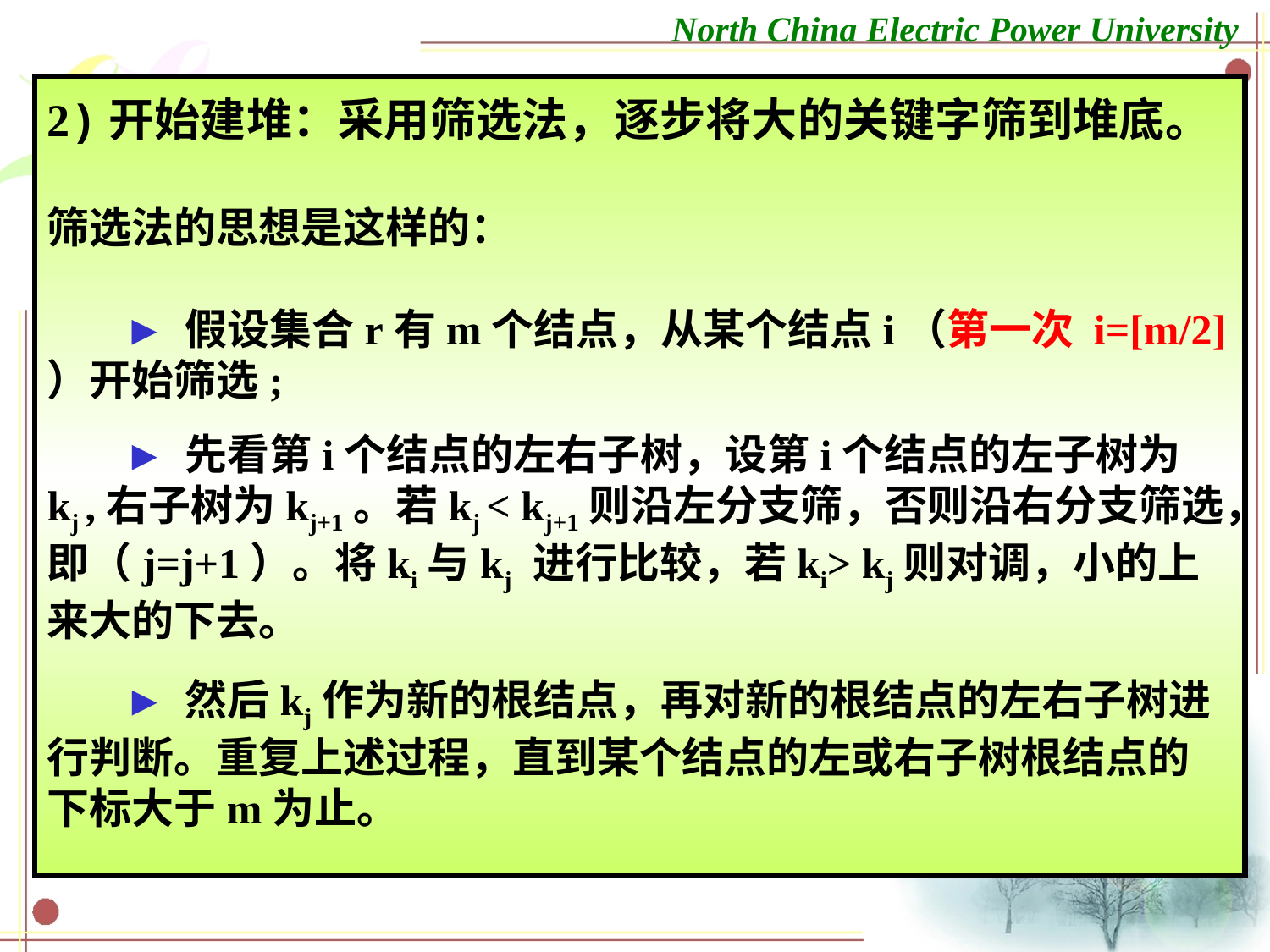

2)开始建堆：采用筛选法，逐步将大的关键字筛到堆底。

筛选法的思想是这样的：

        ► 假设集合r有m个结点，从某个结点i（第一次 i=[m/2] ）开始筛选;

        ► 先看第i个结点的左右子树，设第i个结点的左子树为kj ,右子树为kj+1。若kj < kj+1则沿左分支筛，否则沿右分支筛选，即（j=j+1）。将ki与kj 进行比较，若ki> kj则对调，小的上来大的下去。
        ► 然后kj作为新的根结点，再对新的根结点的左右子树进行判断。重复上述过程，直到某个结点的左或右子树根结点的下标大于m为止。